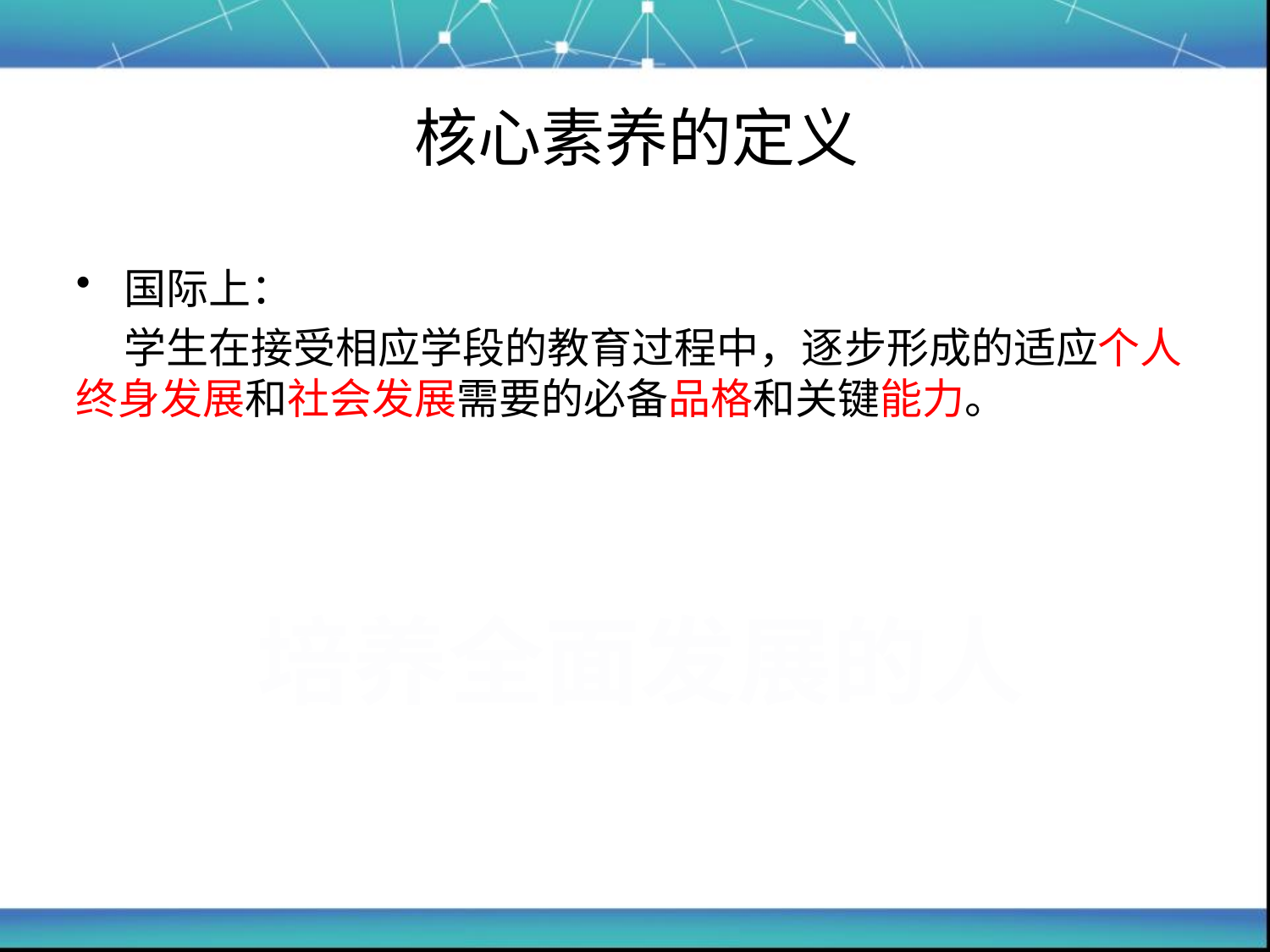

# 核心素养的定义

国际上：
    学生在接受相应学段的教育过程中，逐步形成的适应个人终身发展和社会发展需要的必备品格和关键能力。

培养全面发展的人